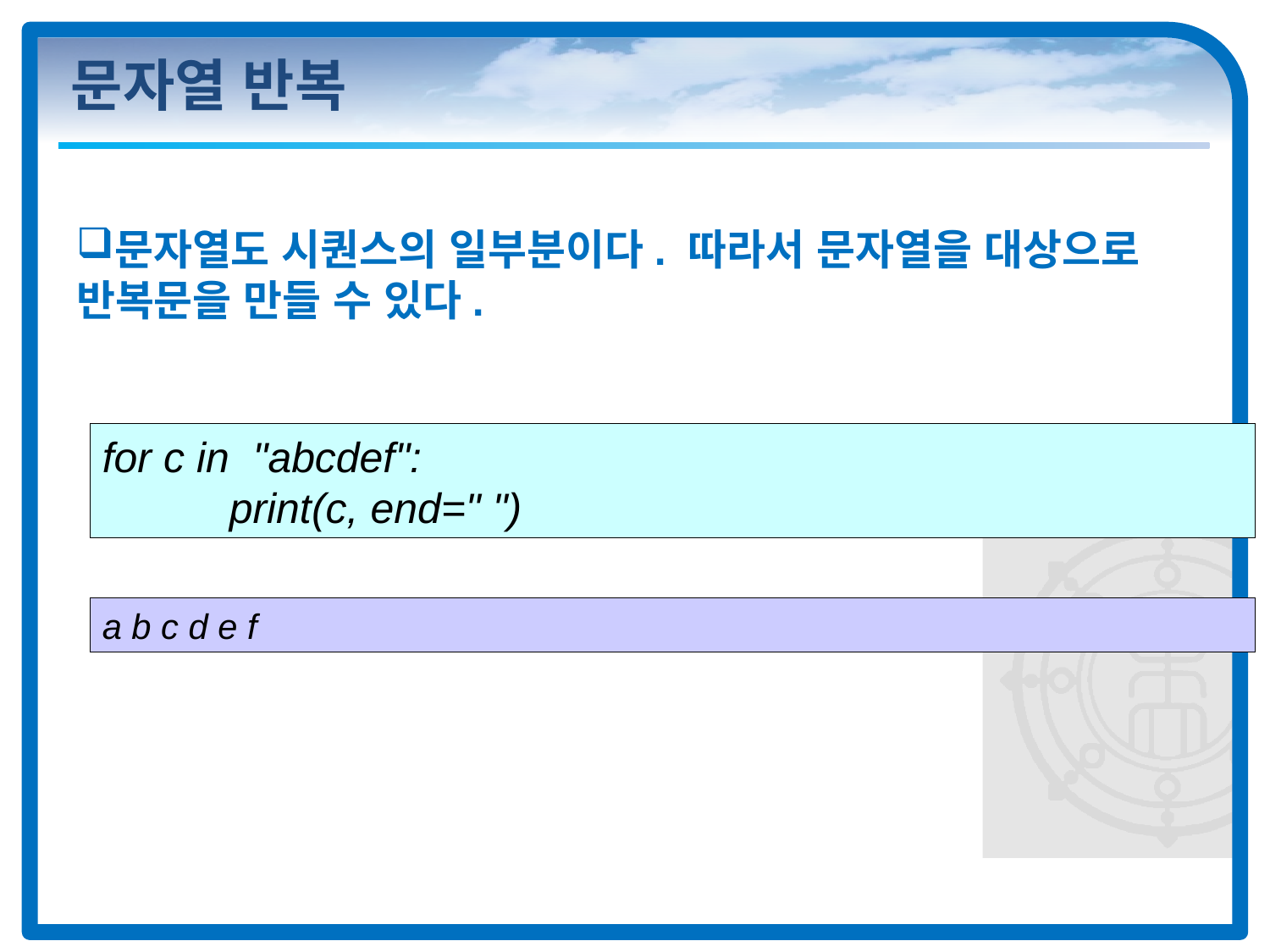

# 문자열 반복
문자열도 시퀀스의 일부분이다. 따라서 문자열을 대상으로 반복문을 만들 수 있다.

for c in  "abcdef":
	print(c, end=" ")
a b c d e f